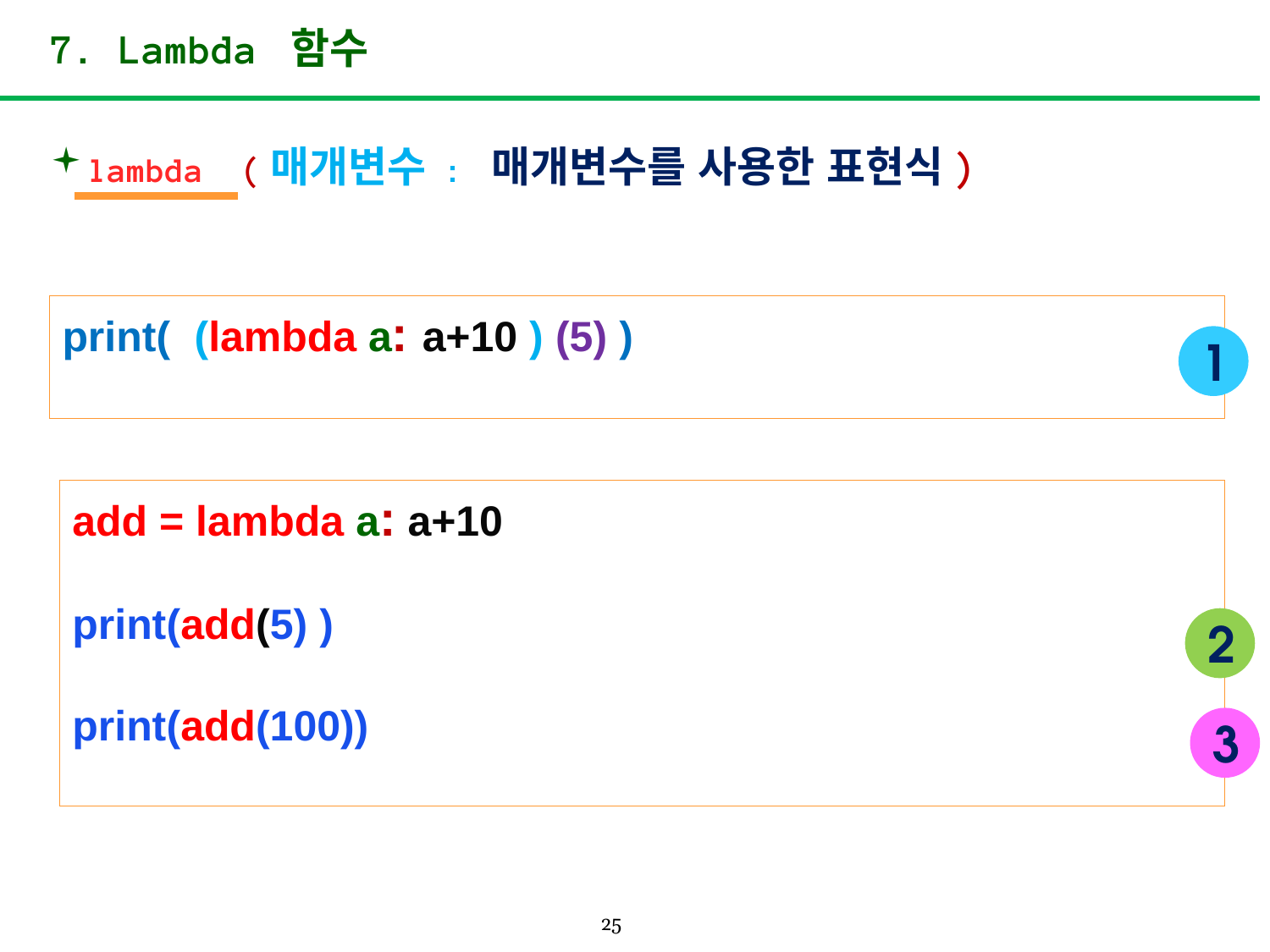

# 7. Lambda 함수
lambda  (매개변수 : 매개변수를 사용한 표현식)
print(  (lambda a: a+10 ) (5) )
1
add = lambda a: a+10
print(add(5) )

print(add(100))

2
3
25